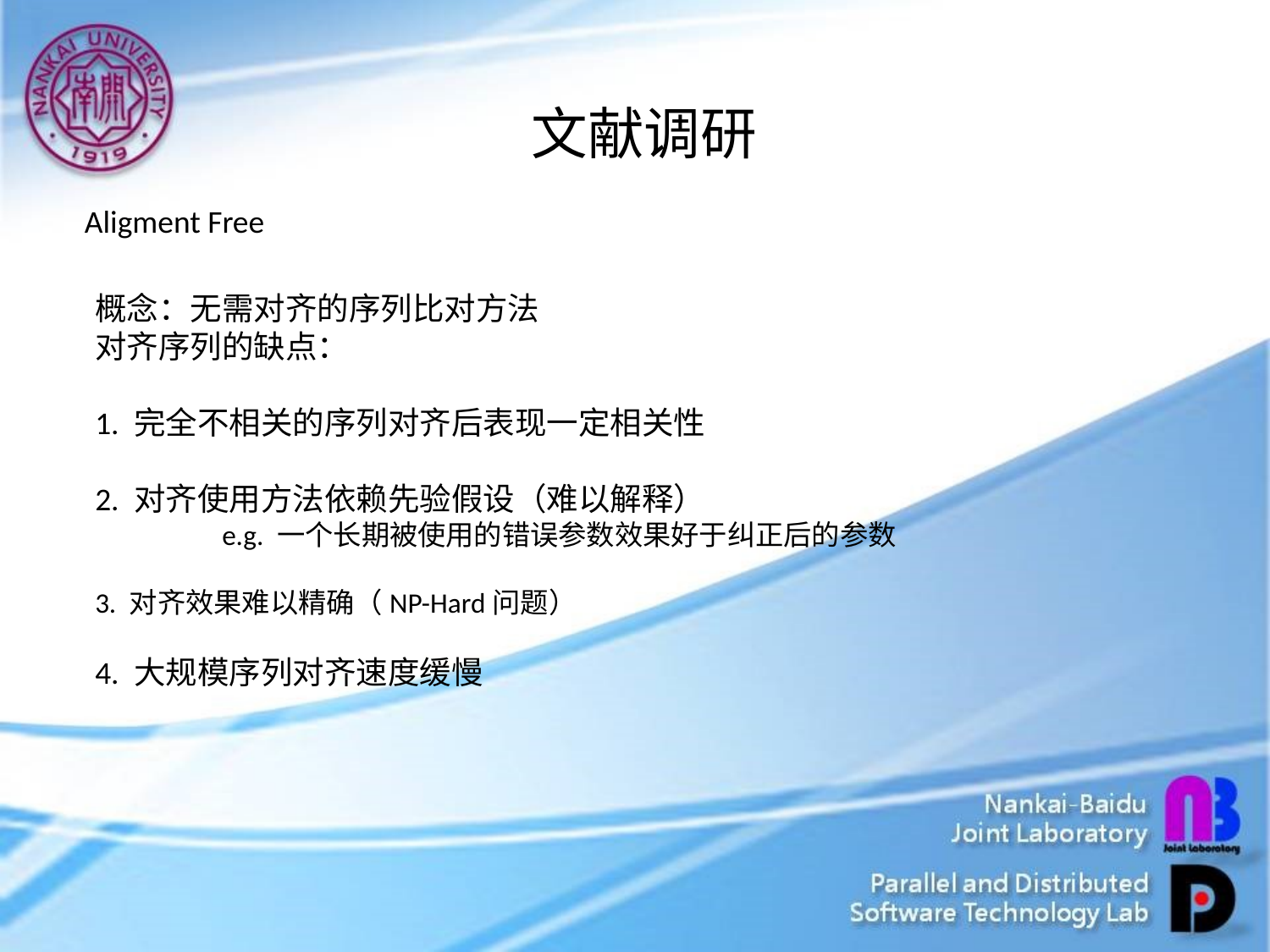

文献调研
Aligment Free
概念：无需对齐的序列比对方法
对齐序列的缺点：

1. 完全不相关的序列对齐后表现一定相关性

2. 对齐使用方法依赖先验假设（难以解释）
	e.g. 一个长期被使用的错误参数效果好于纠正后的参数

3. 对齐效果难以精确（NP-Hard问题）

4. 大规模序列对齐速度缓慢